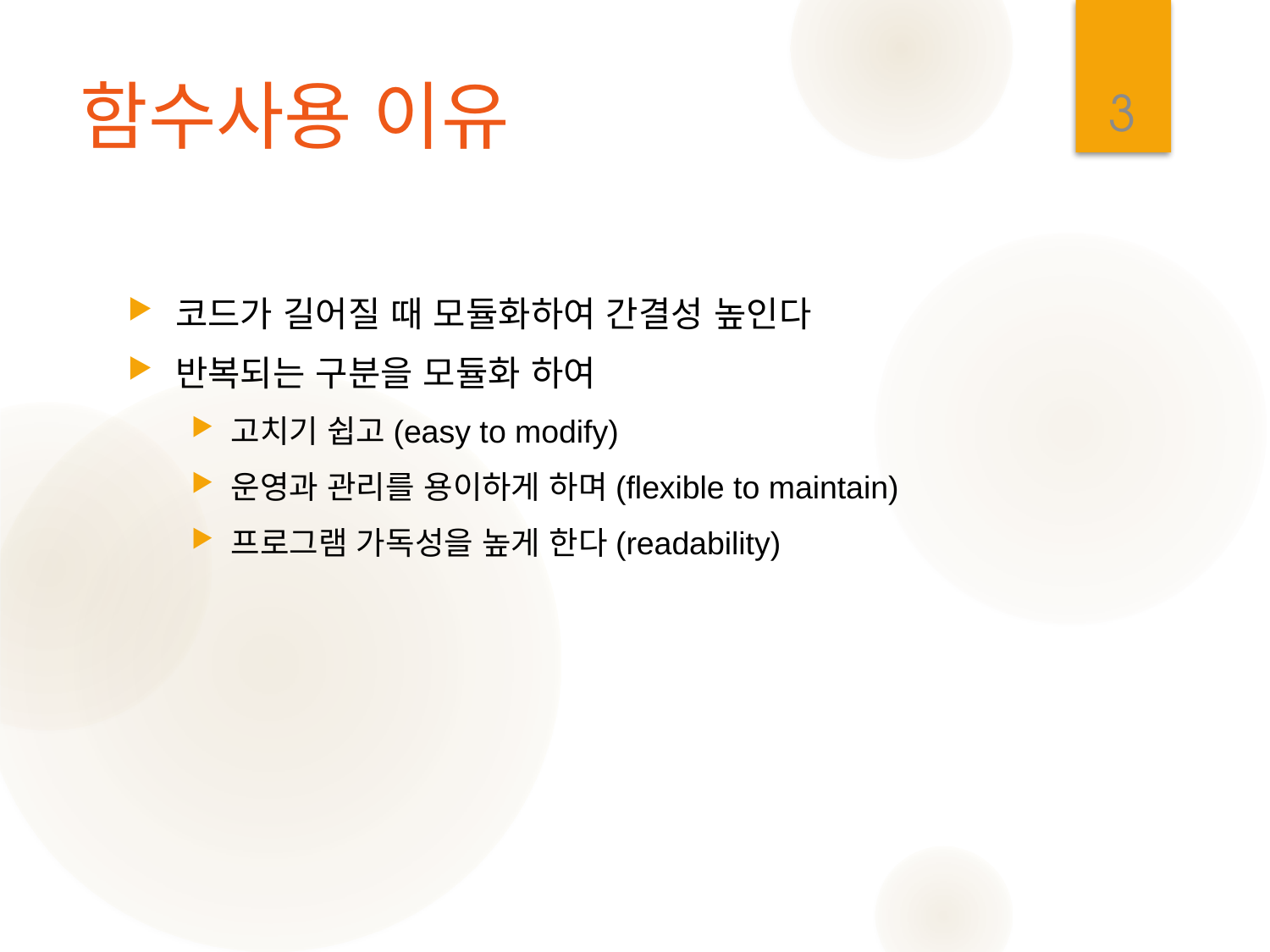

3
# 함수사용 이유
코드가 길어질 때 모듈화하여 간결성 높인다
반복되는 구분을 모듈화 하여
고치기 쉽고(easy to modify)
운영과 관리를 용이하게 하며(flexible to maintain)
프로그램 가독성을 높게 한다(readability)